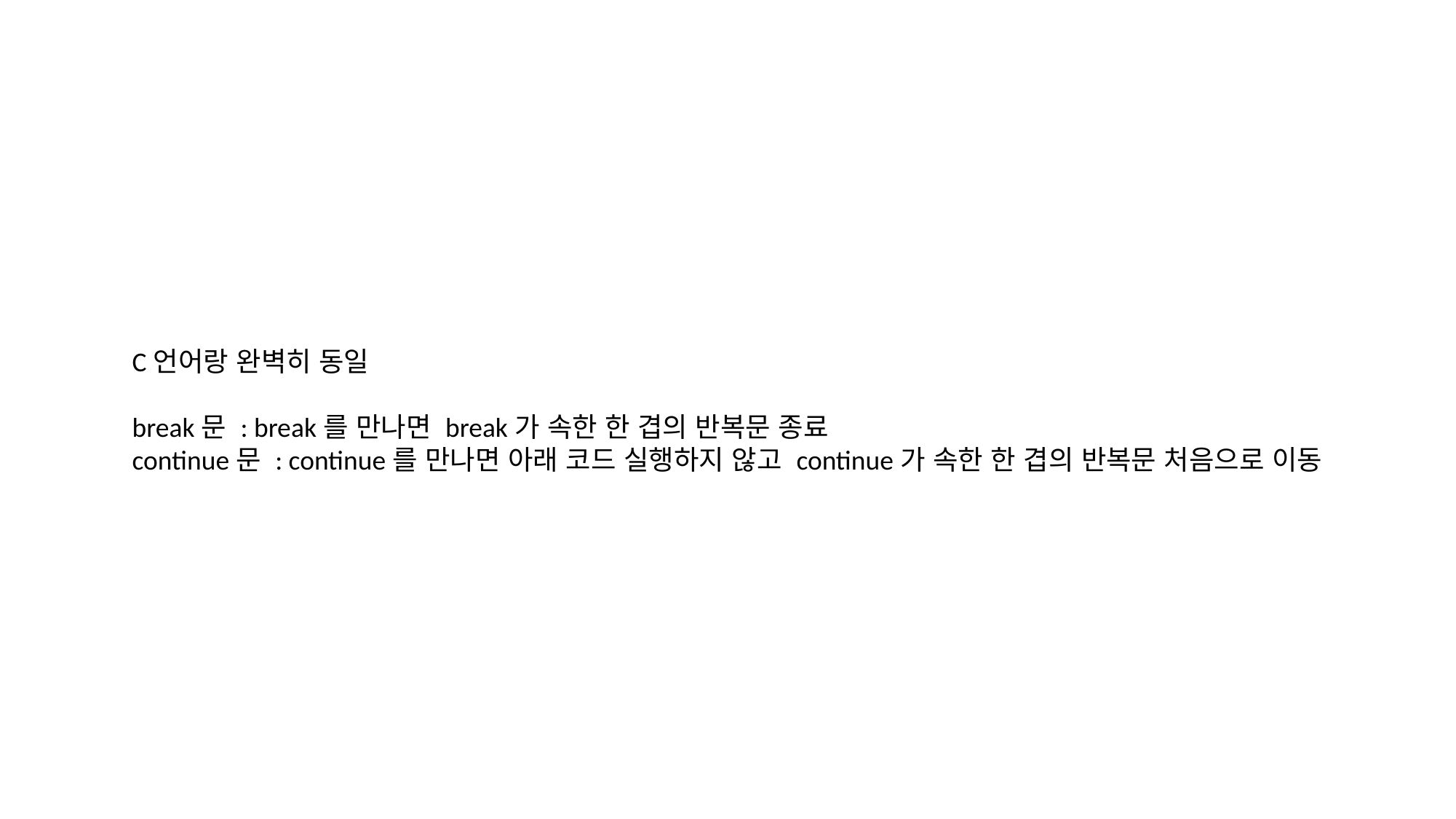

C언어랑 완벽히 동일

break문 : break를 만나면 break가 속한 한 겹의 반복문 종료
continue문 : continue를 만나면 아래 코드 실행하지 않고 continue가 속한 한 겹의 반복문 처음으로 이동